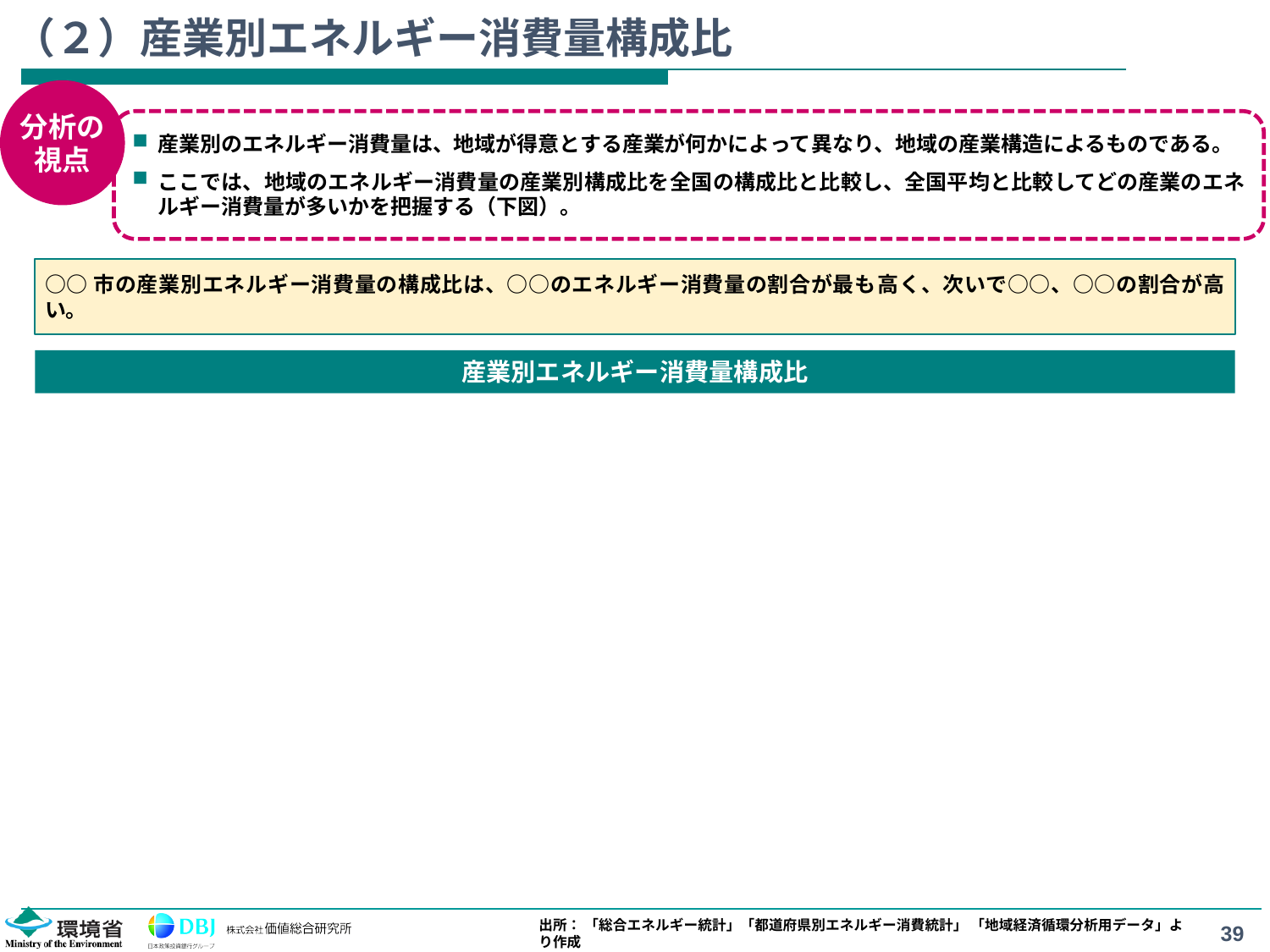

# （２）産業別エネルギー消費量構成比
分析の
視点
産業別のエネルギー消費量は、地域が得意とする産業が何かによって異なり、地域の産業構造によるものである。
ここでは、地域のエネルギー消費量の産業別構成比を全国の構成比と比較し、全国平均と比較してどの産業のエネルギー消費量が多いかを把握する（下図）。
○○市の産業別エネルギー消費量の構成比は、○○のエネルギー消費量の割合が最も高く、次いで○○、○○の割合が高い。
産業別エネルギー消費量構成比
出所： 「総合エネルギー統計」「都道府県別エネルギー消費統計」 「地域経済循環分析用データ」より作成
39